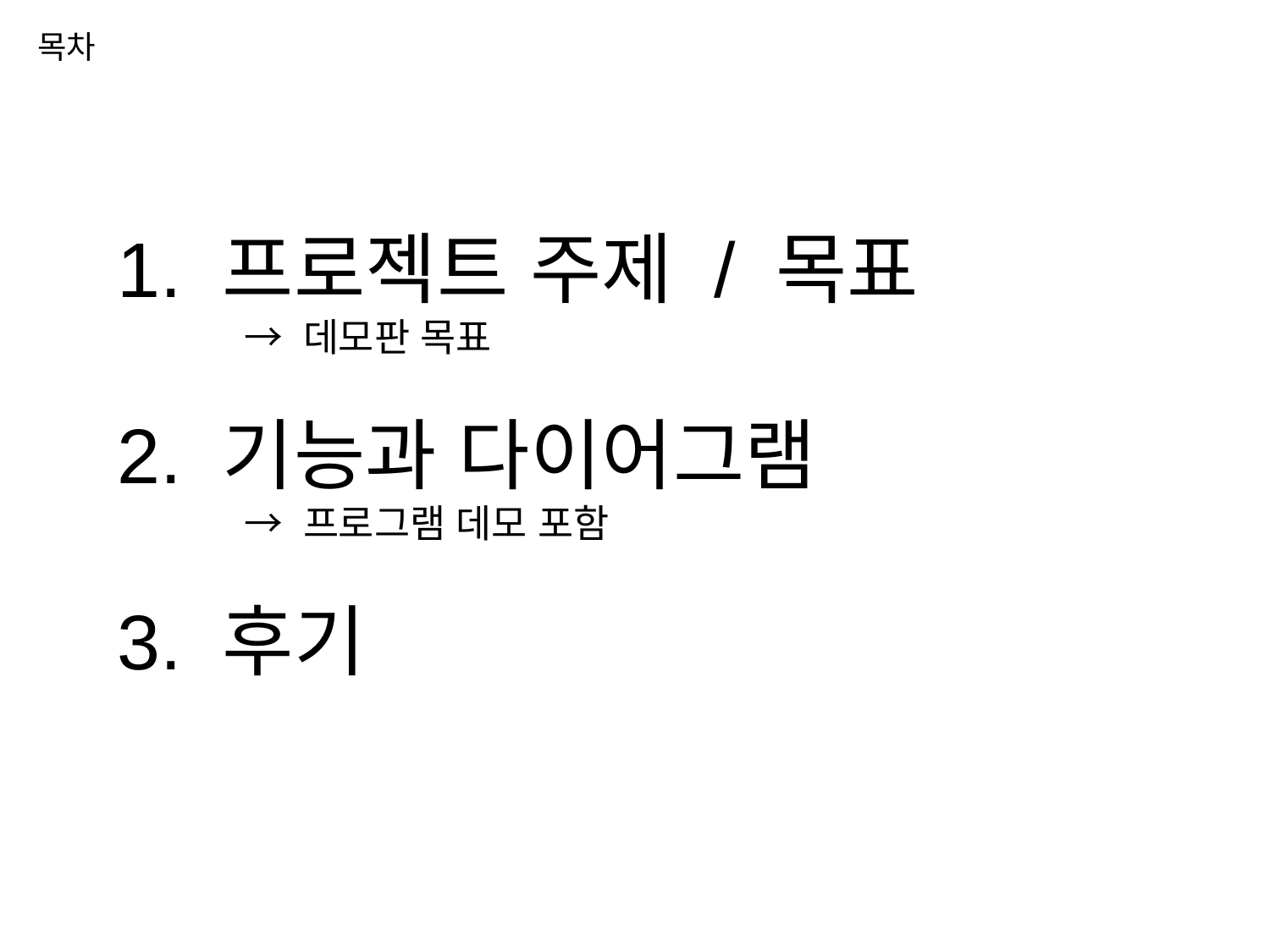

목차
1. 프로젝트 주제 / 목표
	→ 데모판 목표

2. 기능과 다이어그램
	→ 프로그램 데모 포함

3. 후기